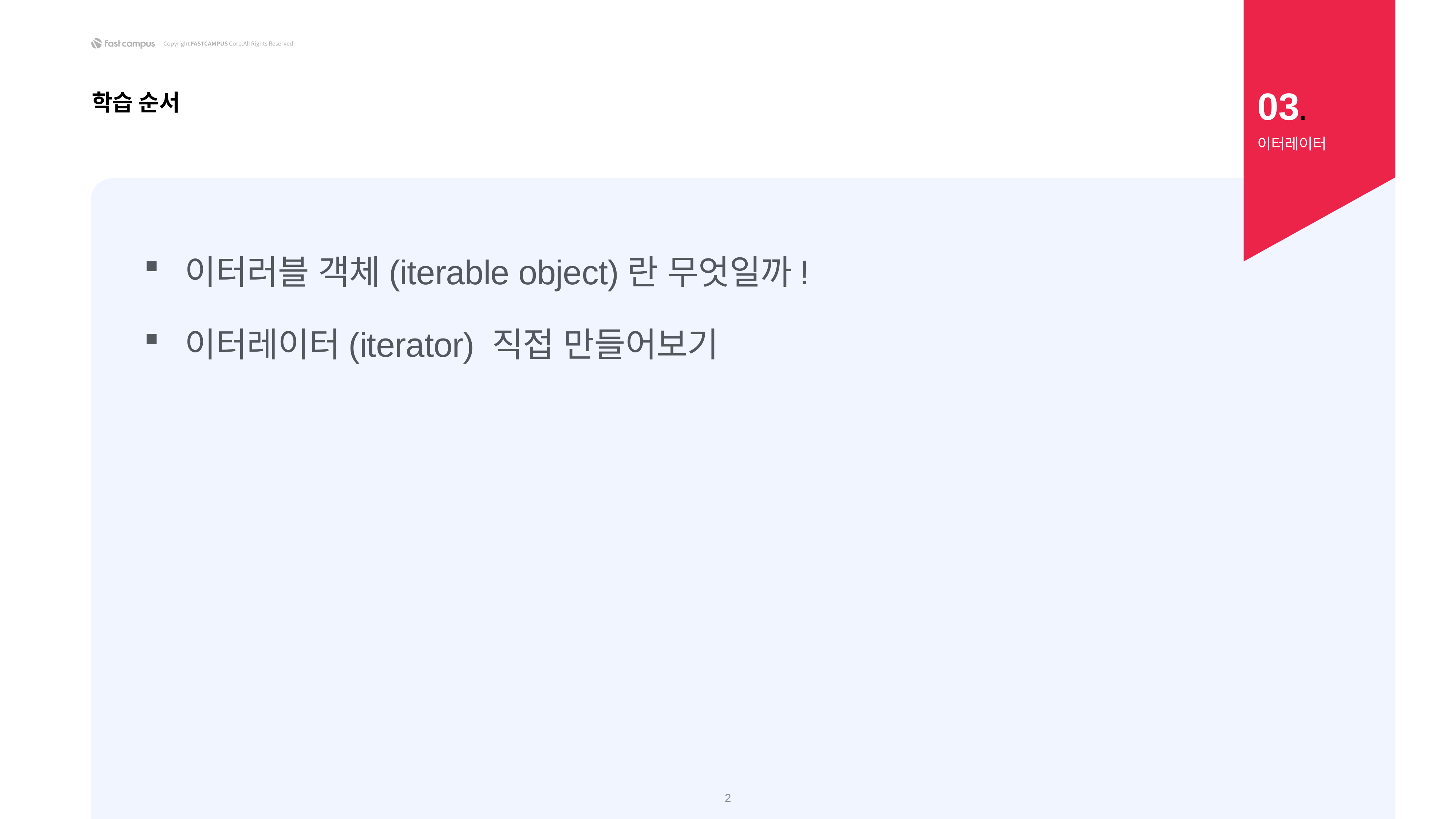

03.
학습 순서
이터레이터
이터러블 객체(iterable object)란 무엇일까!
이터레이터(iterator) 직접 만들어보기

2